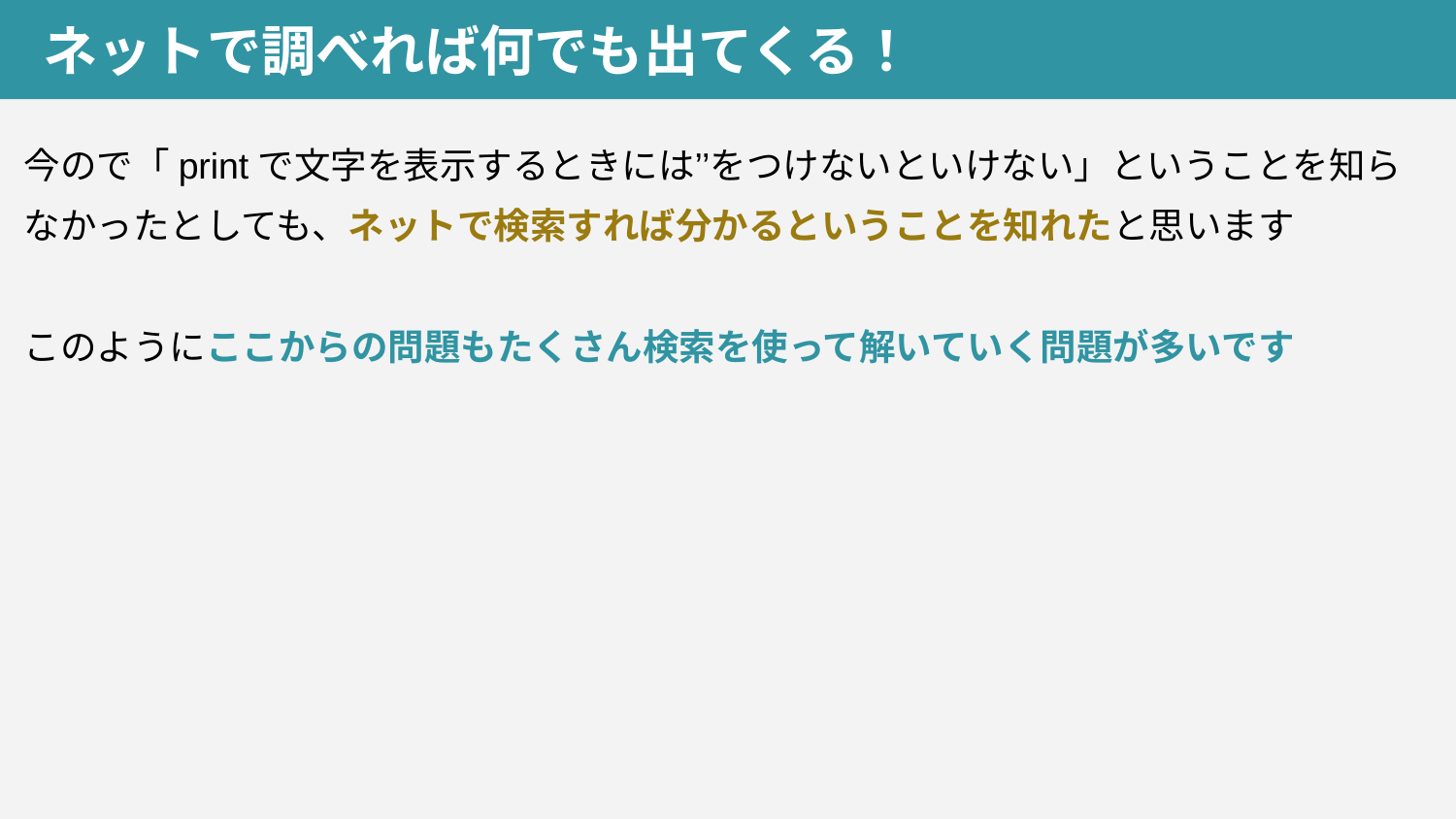

ネットで調べれば何でも出てくる！
今ので「printで文字を表示するときには’’をつけないといけない」ということを知らなかったとしても、ネットで検索すれば分かるということを知れたと思います

このようにここからの問題もたくさん検索を使って解いていく問題が多いです